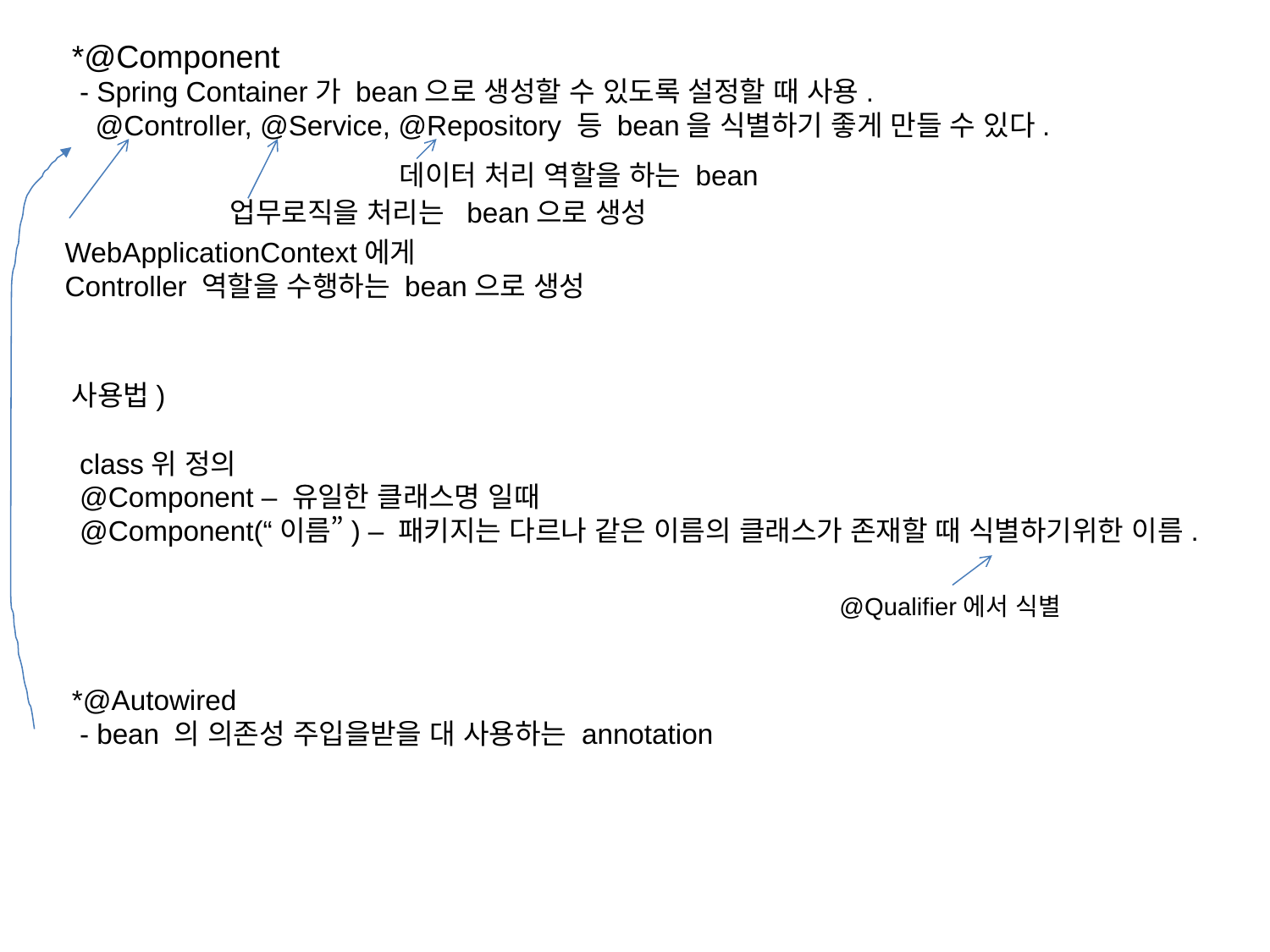

*@Component
 - Spring Container가 bean으로 생성할 수 있도록 설정할 때 사용.
   @Controller, @Service, @Repository 등 bean을 식별하기 좋게 만들 수 있다.

사용법)

 class위 정의
 @Component – 유일한 클래스명 일때
 @Component(“이름”) – 패키지는 다르나 같은 이름의 클래스가 존재할 때 식별하기위한 이름.

*@Autowired
 - bean 의 의존성 주입을받을 대 사용하는 annotation

데이터 처리 역할을 하는 bean
업무로직을 처리는  bean으로 생성
WebApplicationContext에게
Controller 역할을 수행하는 bean으로 생성
@Qualifier에서 식별